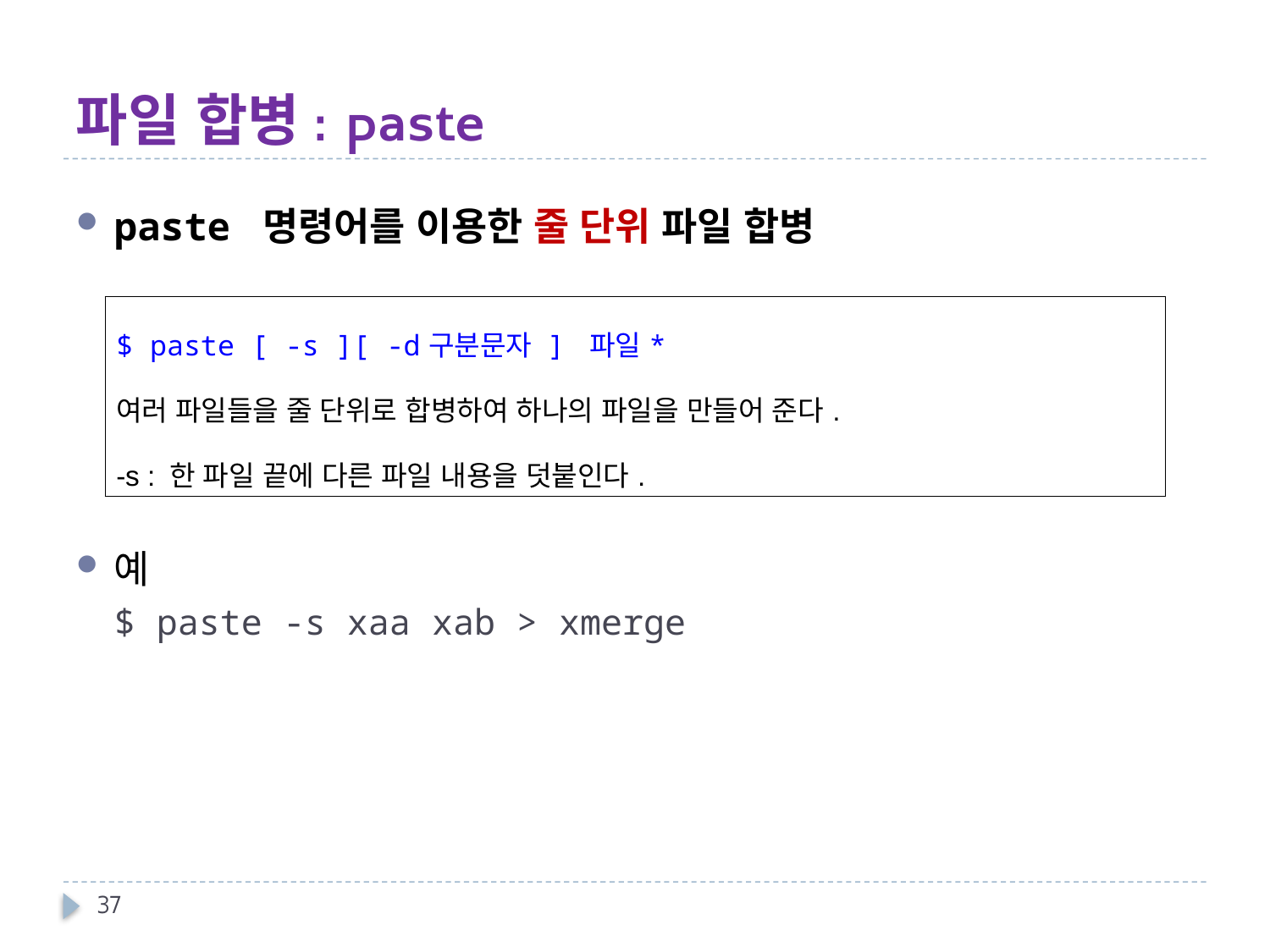

# 파일 합병: paste
paste 명령어를 이용한 줄 단위 파일 합병

예
$ paste -s xaa xab > xmerge

| $ paste [ -s ][ -d구분문자 ] 파일\* 여러 파일들을 줄 단위로 합병하여 하나의 파일을 만들어 준다. -s : 한 파일 끝에 다른 파일 내용을 덧붙인다. |
| --- |
37